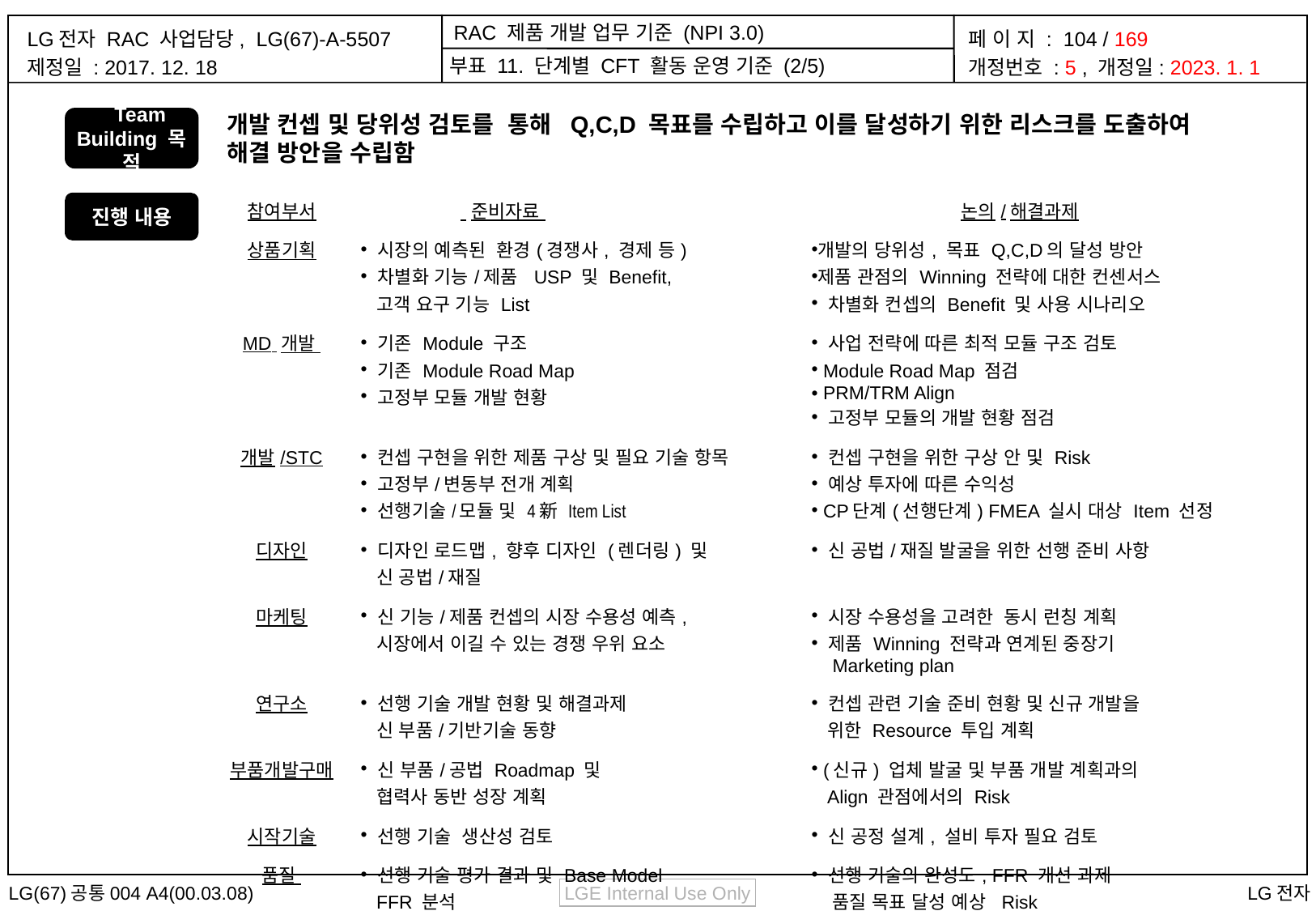

부표 11. 단계별 CFT 활동 운영 기준 (2/5)
   Team Building 목 적
개발 컨셉 및 당위성 검토를  통해  Q,C,D 목표를 수립하고 이를 달성하기 위한 리스크를 도출하여
해결 방안을 수립함
| 참여부서 | 준비자료 | 논의/해결과제 |
| --- | --- | --- |
| 상품기획 | 시장의 예측된 환경(경쟁사, 경제 등) 차별화 기능/제품 USP 및 Benefit, 고객 요구 기능 List | 개발의 당위성, 목표 Q,C,D의 달성 방안 제품 관점의 Winning 전략에 대한 컨센서스 차별화 컨셉의 Benefit 및 사용 시나리오 |
| MD 개발 | 기존 Module 구조 기존 Module Road Map 고정부 모듈 개발 현황 | 사업 전략에 따른 최적 모듈 구조 검토 Module Road Map 점검 PRM/TRM Align 고정부 모듈의 개발 현황 점검 |
| 개발/STC | 컨셉 구현을 위한 제품 구상 및 필요 기술 항목 고정부/변동부 전개 계획 선행기술/모듈 및 4新 Item List | 컨셉 구현을 위한 구상 안 및 Risk 예상 투자에 따른 수익성 CP단계(선행단계) FMEA 실시 대상 Item 선정 |
| 디자인 | 디자인 로드맵, 향후 디자인 (렌더링) 및 신 공법/재질 | 신 공법/재질 발굴을 위한 선행 준비 사항 |
| 마케팅 | 신 기능/제품 컨셉의 시장 수용성 예측, 시장에서 이길 수 있는 경쟁 우위 요소 | 시장 수용성을 고려한 동시 런칭 계획 제품 Winning 전략과 연계된 중장기 Marketing plan |
| 연구소 | 선행 기술 개발 현황 및 해결과제 신 부품/기반기술 동향 | 컨셉 관련 기술 준비 현황 및 신규 개발을 위한 Resource 투입 계획 |
| 부품개발구매 | 신 부품/공법 Roadmap 및 협력사 동반 성장 계획 | (신규) 업체 발굴 및 부품 개발 계획과의 Align 관점에서의 Risk |
| 시작기술 | 선행 기술 생산성 검토 | 신 공정 설계, 설비 투자 필요 검토 |
| 품질 선행모듈러 | 선행 기술 평가 결과 및 Base Model FFR 분석 변동 공정률 분석(Base모델 대비) | 선행 기술의 완성도, FFR 개선 과제 품질 목표 달성 예상 Risk 개선안 도출 및 개선 계획 |
진행 내용